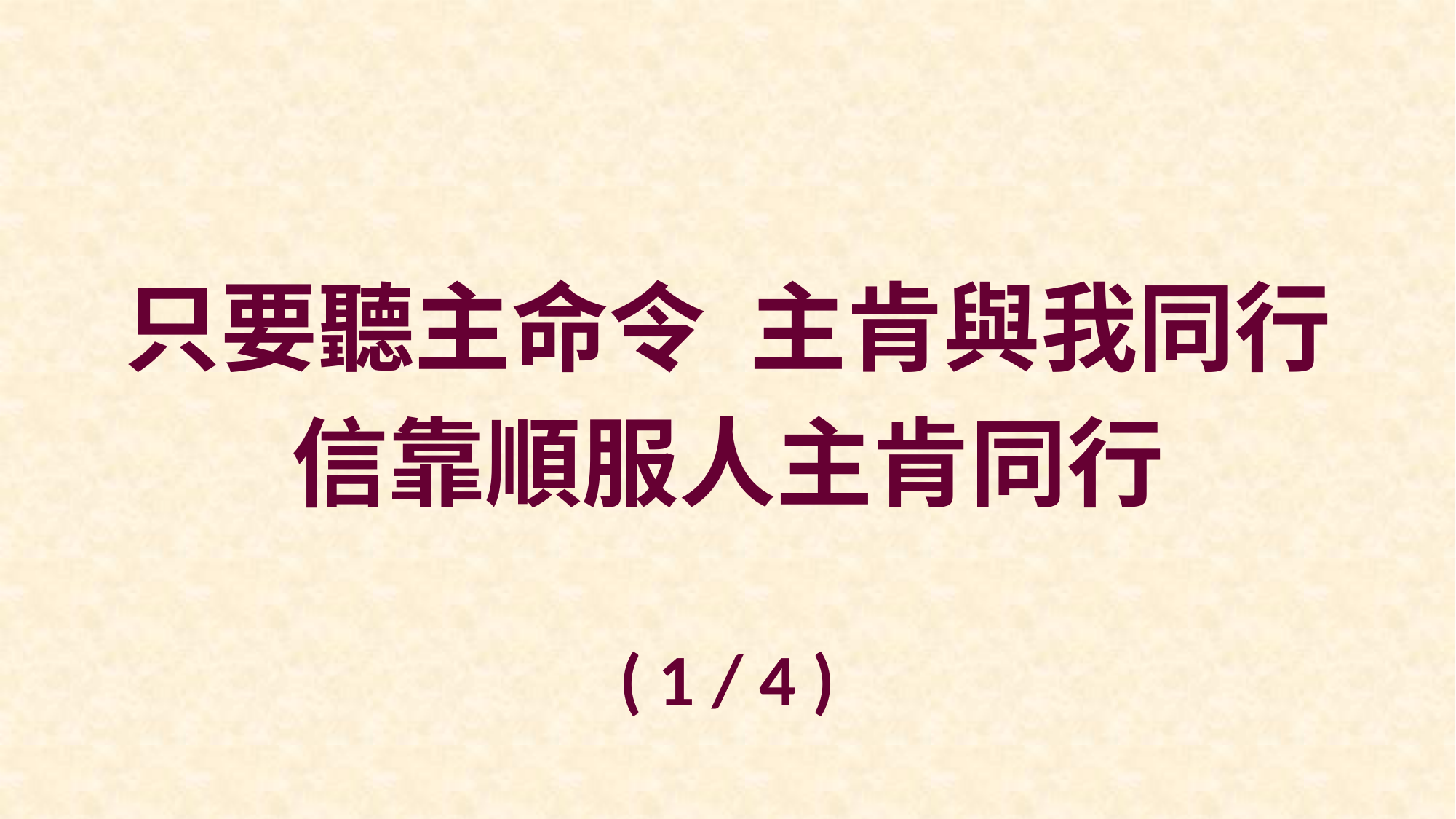

只要聽主命令  主肯與我同行
信靠順服人主肯同行
( 1 / 4 )